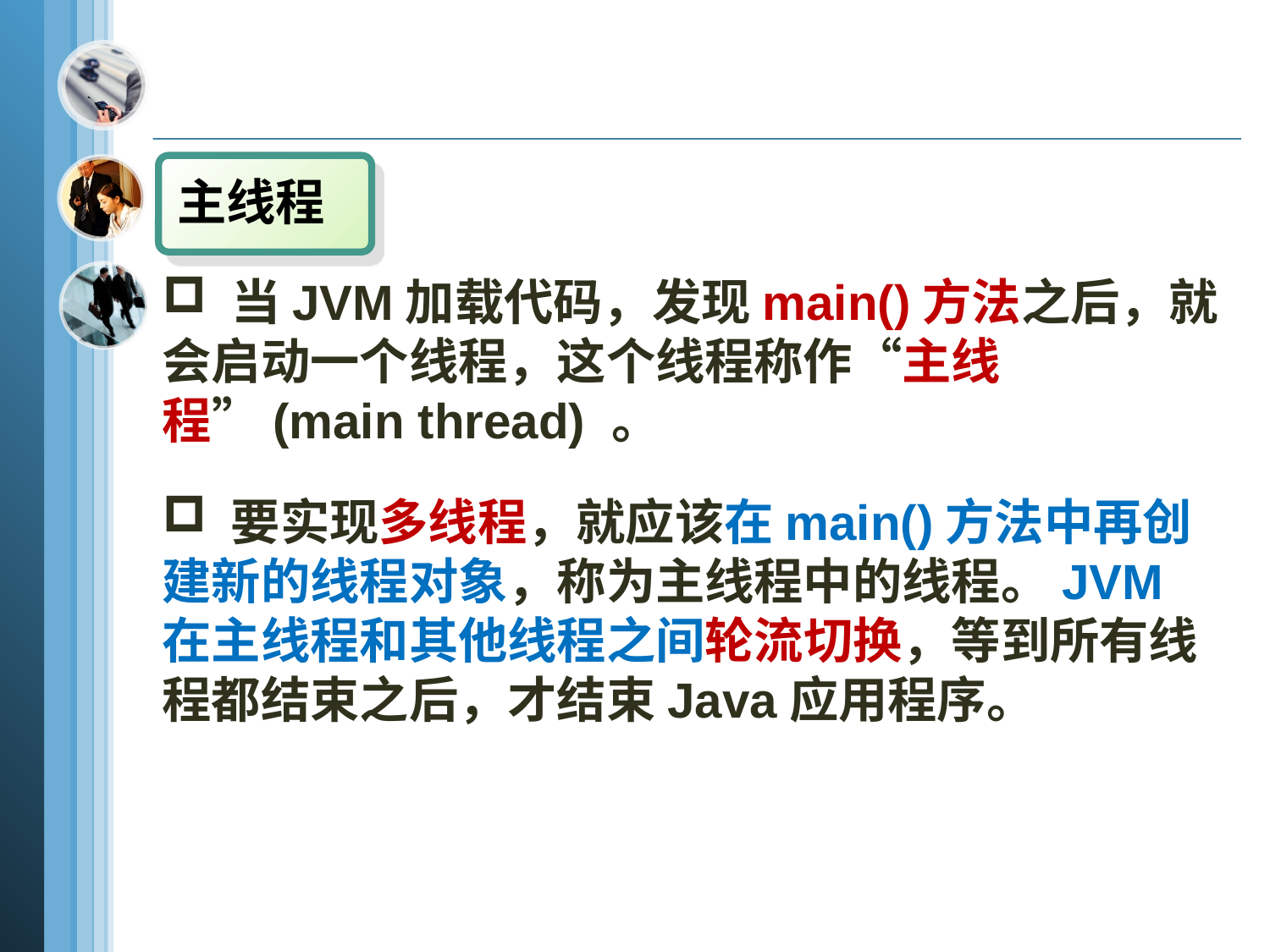

主线程
 当JVM加载代码，发现main()方法之后，就会启动一个线程，这个线程称作“主线程”(main thread) 。
 要实现多线程，就应该在main()方法中再创建新的线程对象，称为主线程中的线程。JVM在主线程和其他线程之间轮流切换，等到所有线程都结束之后，才结束Java应用程序。